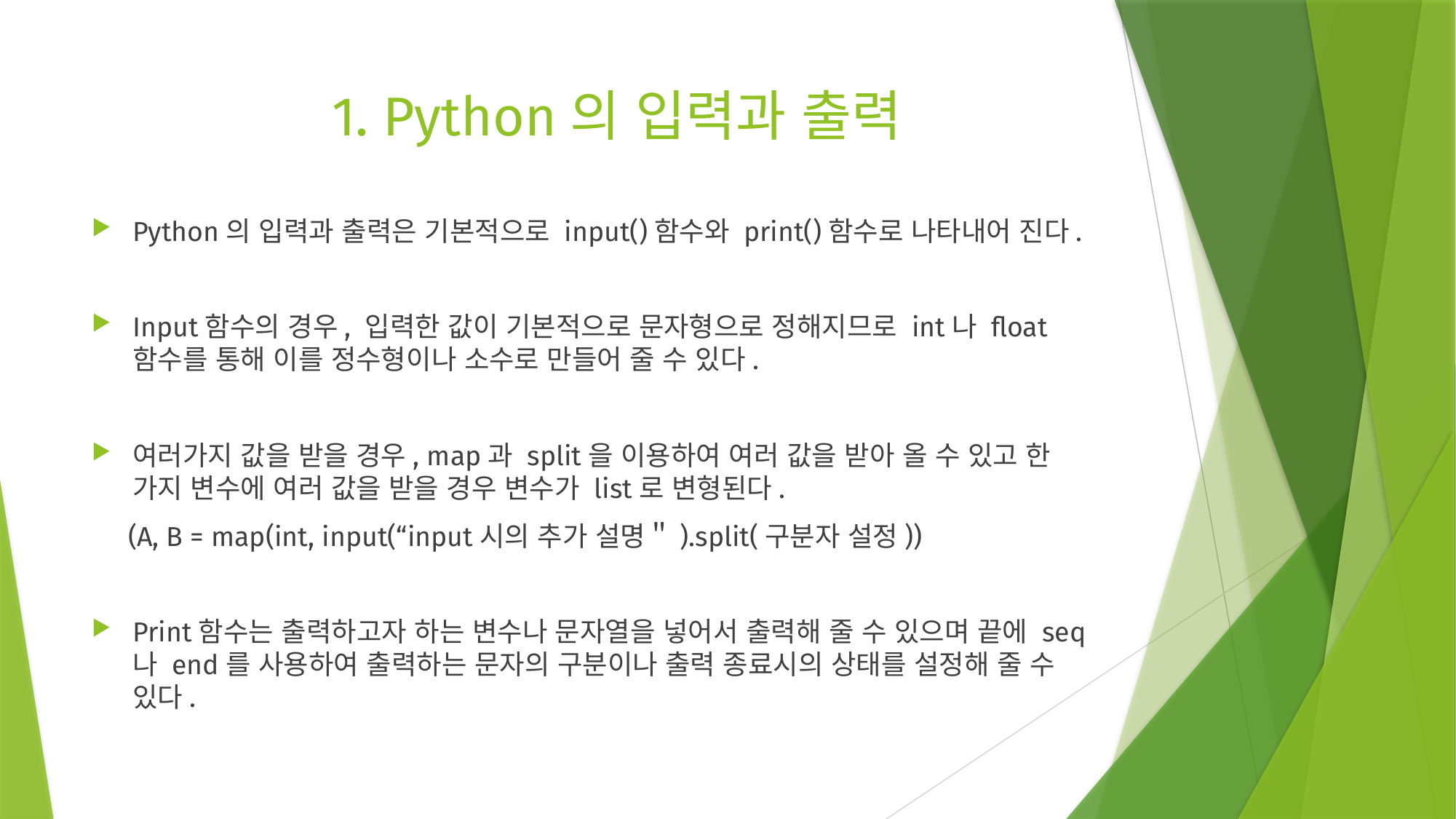

# 1. Python의 입력과 출력
Python의 입력과 출력은 기본적으로 input()함수와 print()함수로 나타내어 진다.

Input함수의 경우, 입력한 값이 기본적으로 문자형으로 정해지므로 int나 float함수를 통해 이를 정수형이나 소수로 만들어 줄 수 있다.

여러가지 값을 받을 경우, map과 split을 이용하여 여러 값을 받아 올 수 있고 한 가지 변수에 여러 값을 받을 경우 변수가 list로 변형된다.
     (A, B = map(int, input(“input시의 추가 설명＂).split(구분자 설정))

Print함수는 출력하고자 하는 변수나 문자열을 넣어서 출력해 줄 수 있으며 끝에 seq나 end를 사용하여 출력하는 문자의 구분이나 출력 종료시의 상태를 설정해 줄 수 있다.